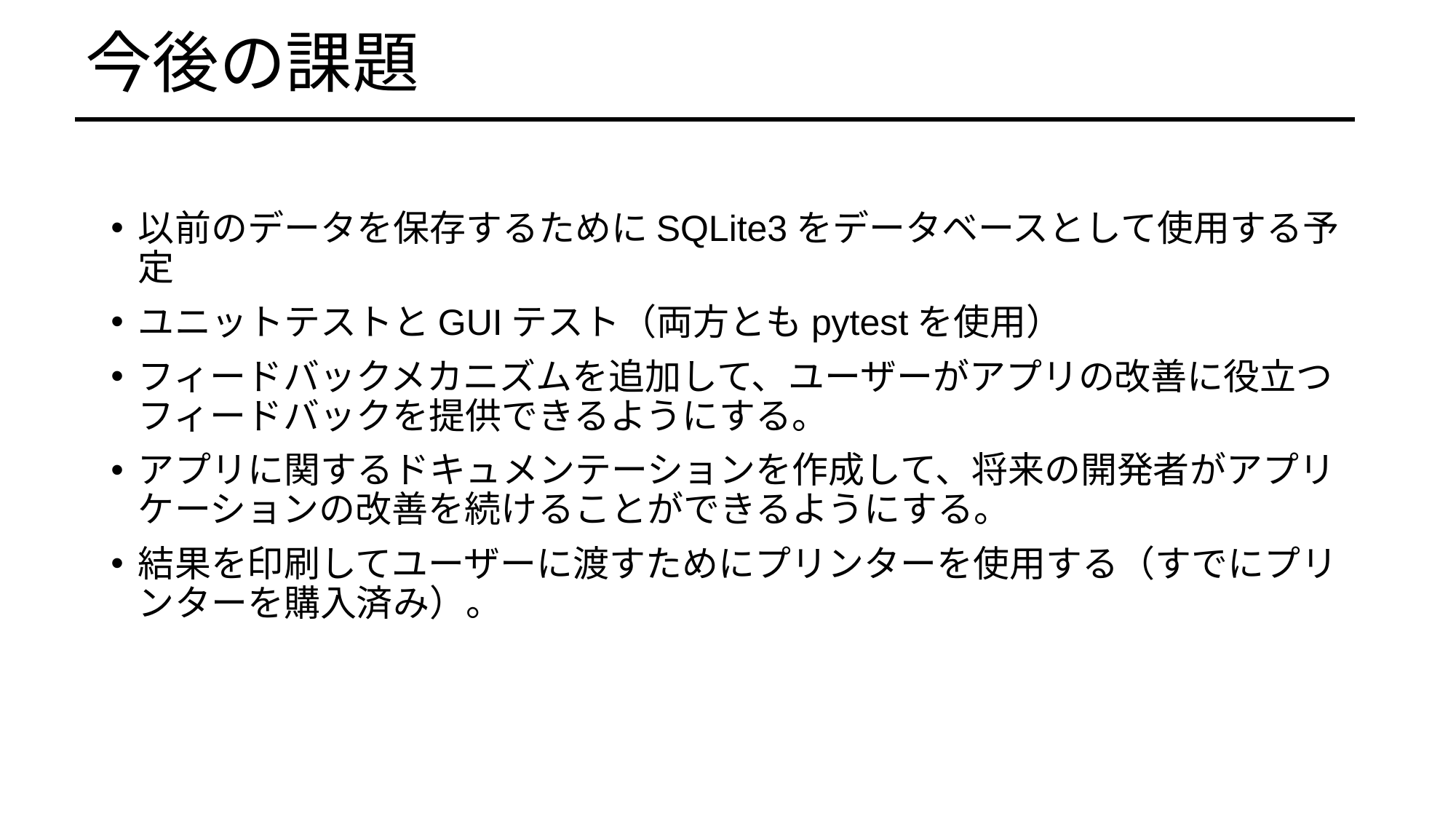

# 今後の課題
以前のデータを保存するためにSQLite3をデータベースとして使用する予定
ユニットテストとGUIテスト（両方ともpytestを使用）
フィードバックメカニズムを追加して、ユーザーがアプリの改善に役立つフィードバックを提供できるようにする。
アプリに関するドキュメンテーションを作成して、将来の開発者がアプリケーションの改善を続けることができるようにする。
結果を印刷してユーザーに渡すためにプリンターを使用する（すでにプリンターを購入済み）。